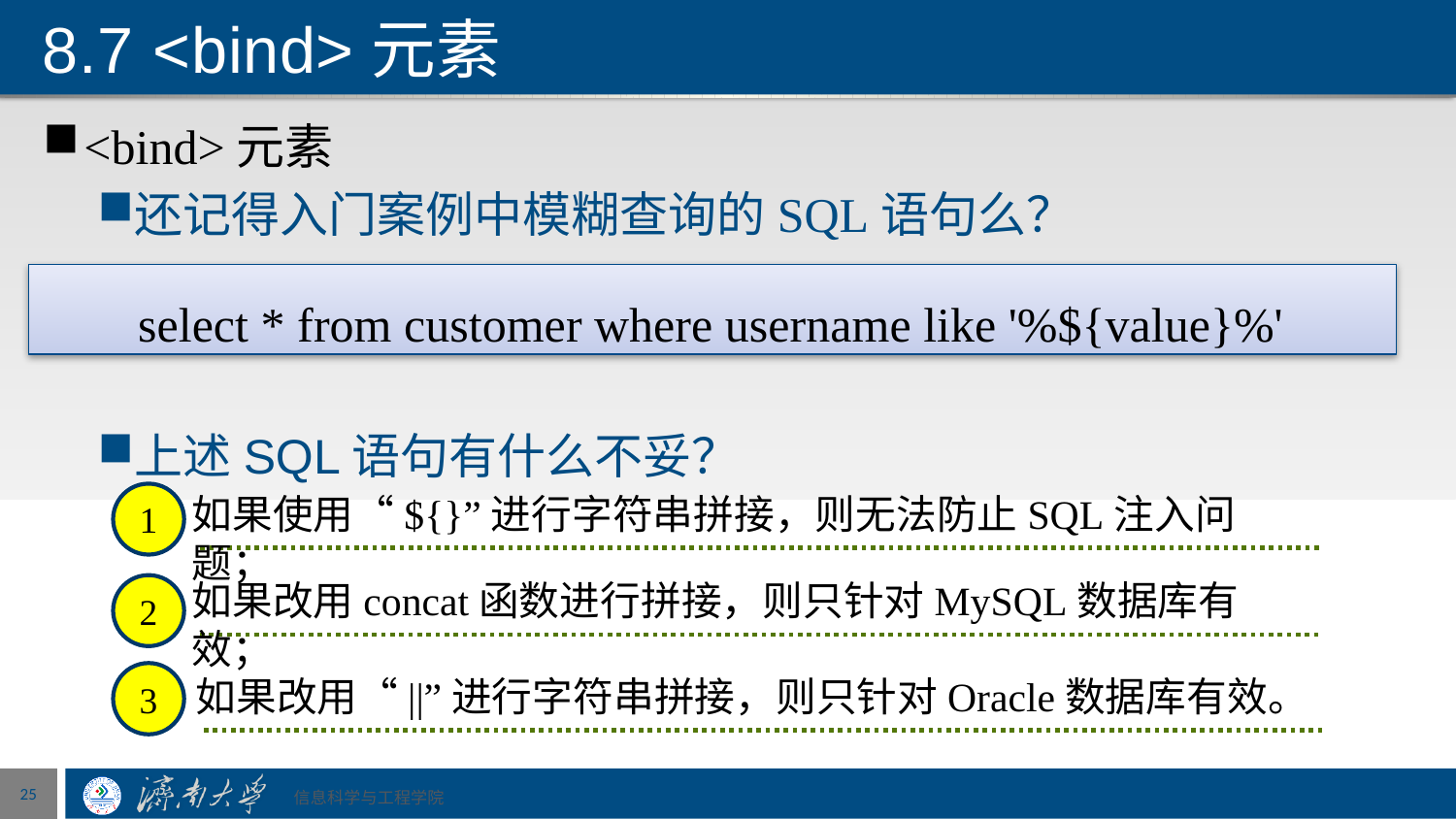

# 8.7 <bind>元素
<bind>元素
还记得入门案例中模糊查询的SQL语句么？

上述SQL语句有什么不妥？

         select * from customer where username like '%${value}%'

如果使用“${}”进行字符串拼接，则无法防止SQL注入问题；
1
如果改用concat函数进行拼接，则只针对MySQL数据库有效；
2
3
如果改用“||”进行字符串拼接，则只针对Oracle数据库有效。